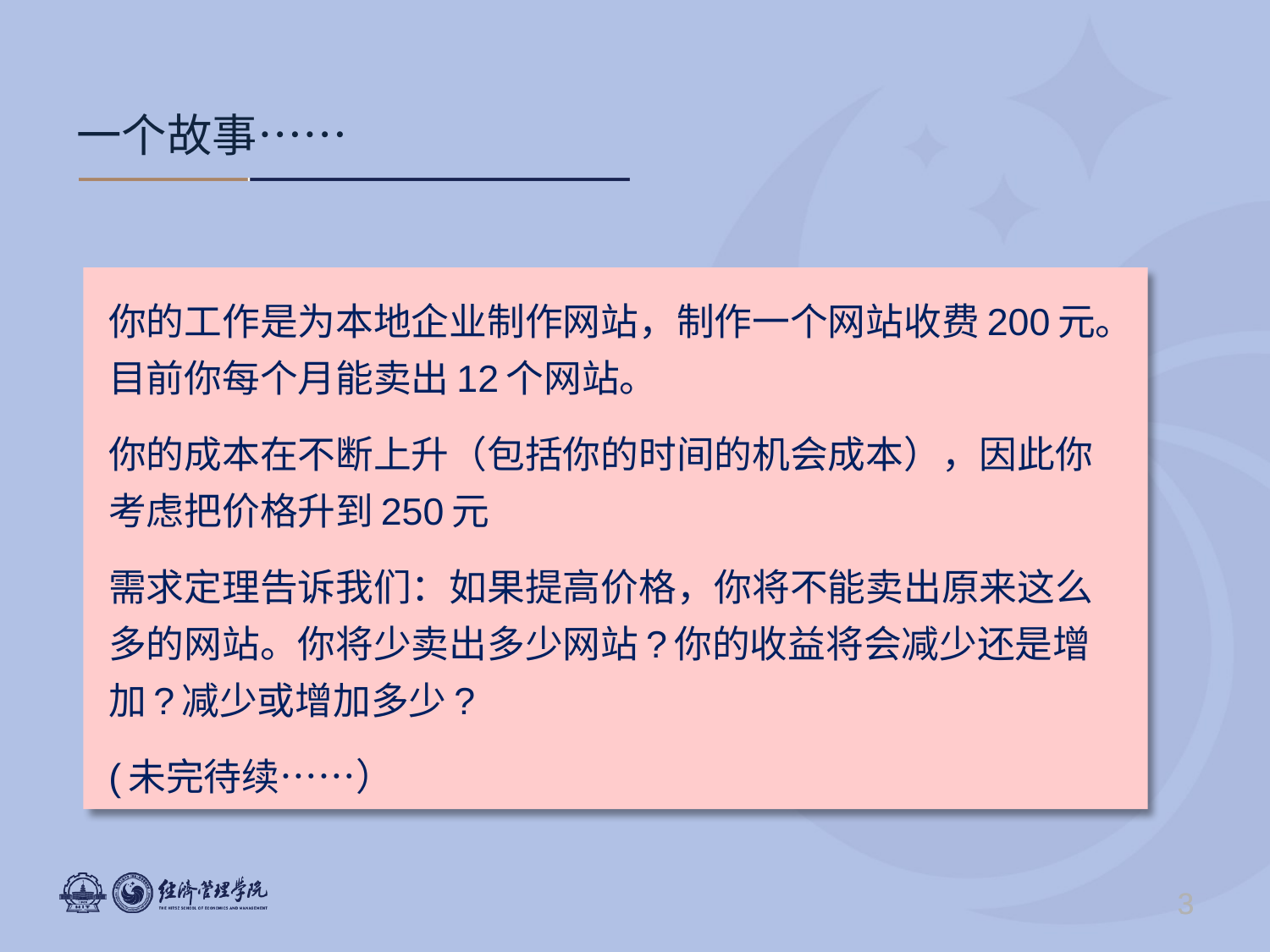

0
# 一个故事……
你的工作是为本地企业制作网站，制作一个网站收费200元。目前你每个月能卖出12个网站。
你的成本在不断上升（包括你的时间的机会成本），因此你考虑把价格升到250元
需求定理告诉我们：如果提高价格，你将不能卖出原来这么多的网站。你将少卖出多少网站?你的收益将会减少还是增加?减少或增加多少?
(未完待续……）

3